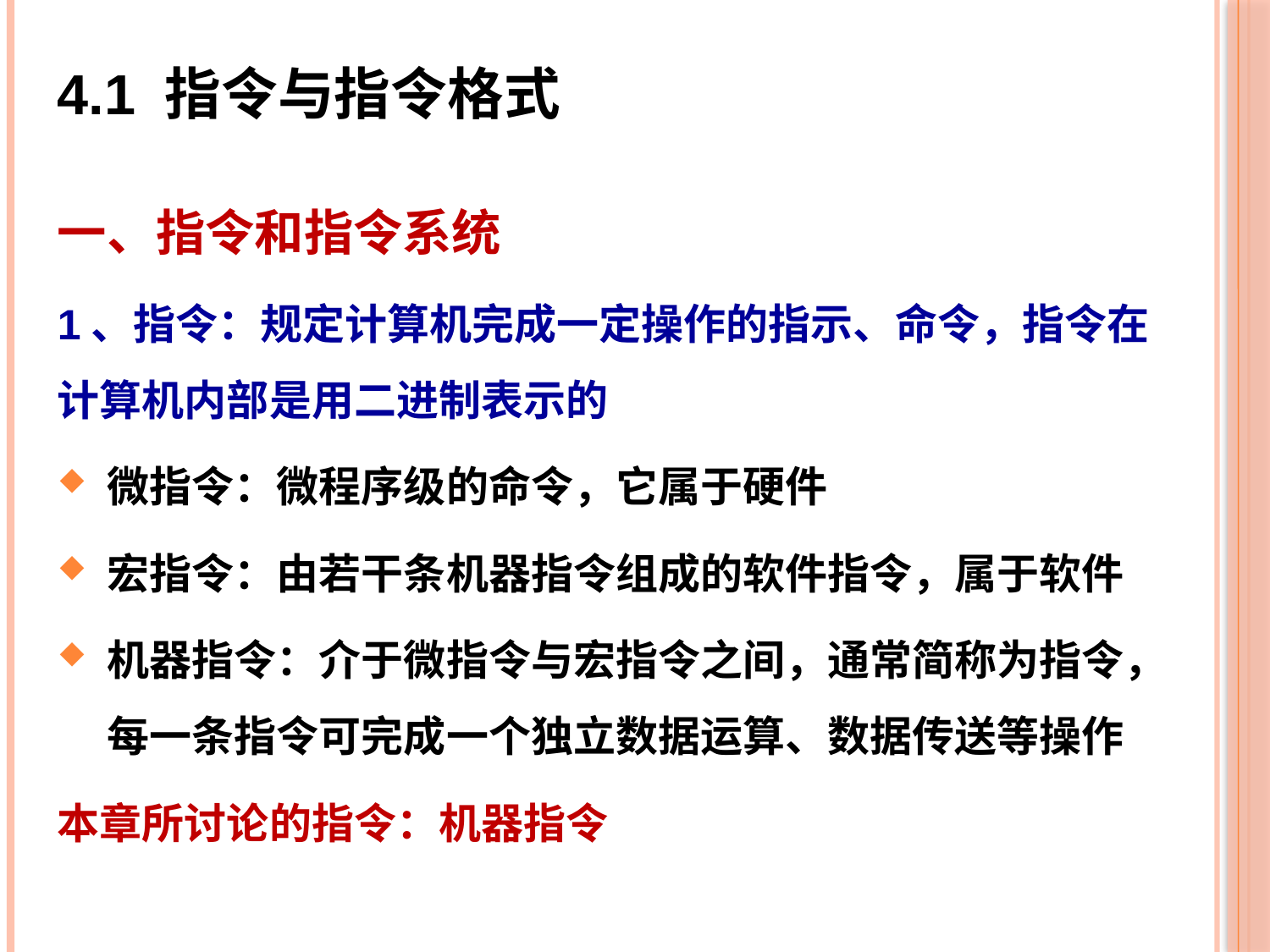

# 4.1 指令与指令格式
2
一、指令和指令系统
1、指令：规定计算机完成一定操作的指示、命令，指令在计算机内部是用二进制表示的
微指令：微程序级的命令，它属于硬件
宏指令：由若干条机器指令组成的软件指令，属于软件
机器指令：介于微指令与宏指令之间，通常简称为指令，每一条指令可完成一个独立数据运算、数据传送等操作
本章所讨论的指令：机器指令